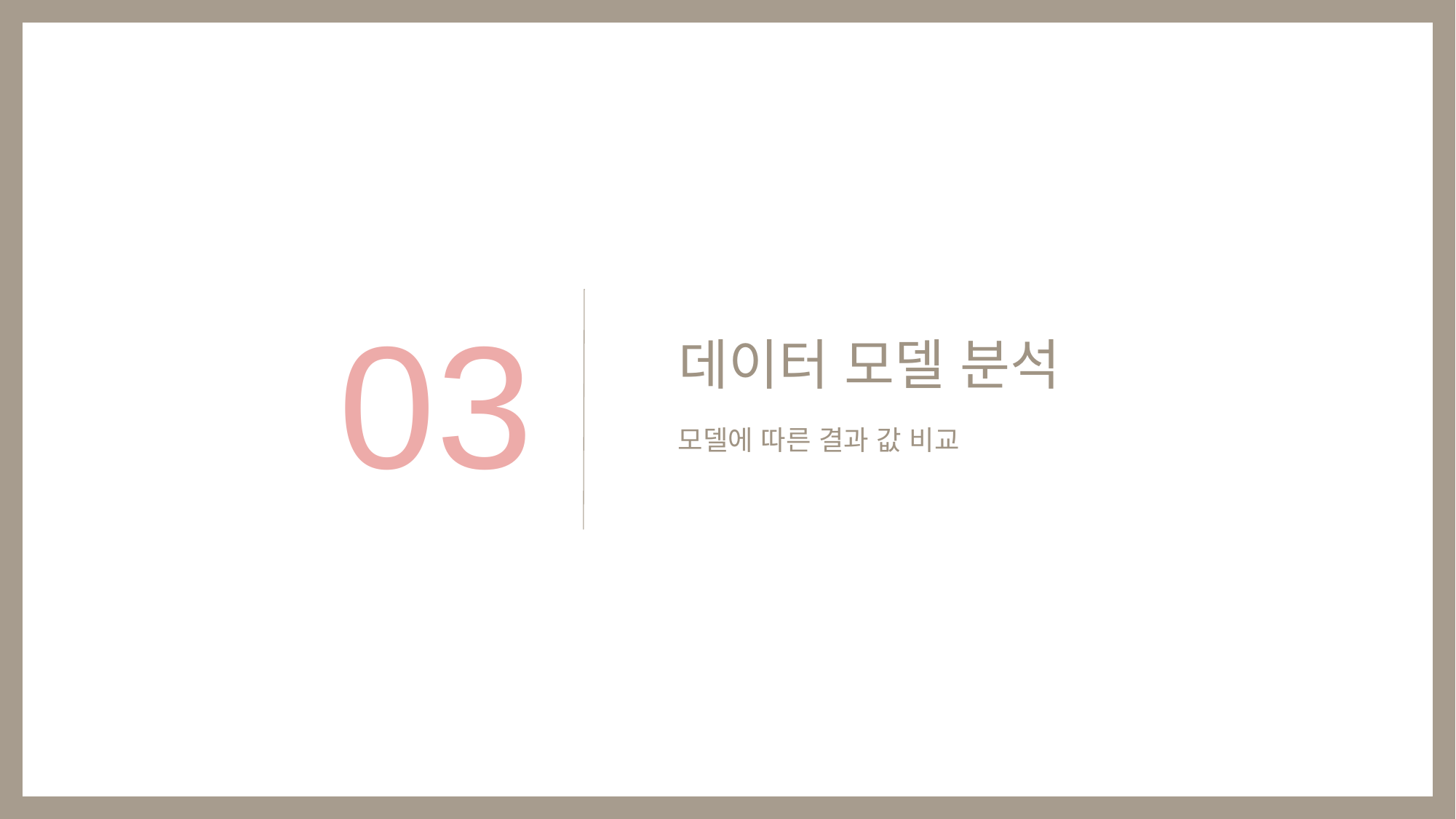

03
데이터 모델 분석
모델에 따른 결과 값 비교